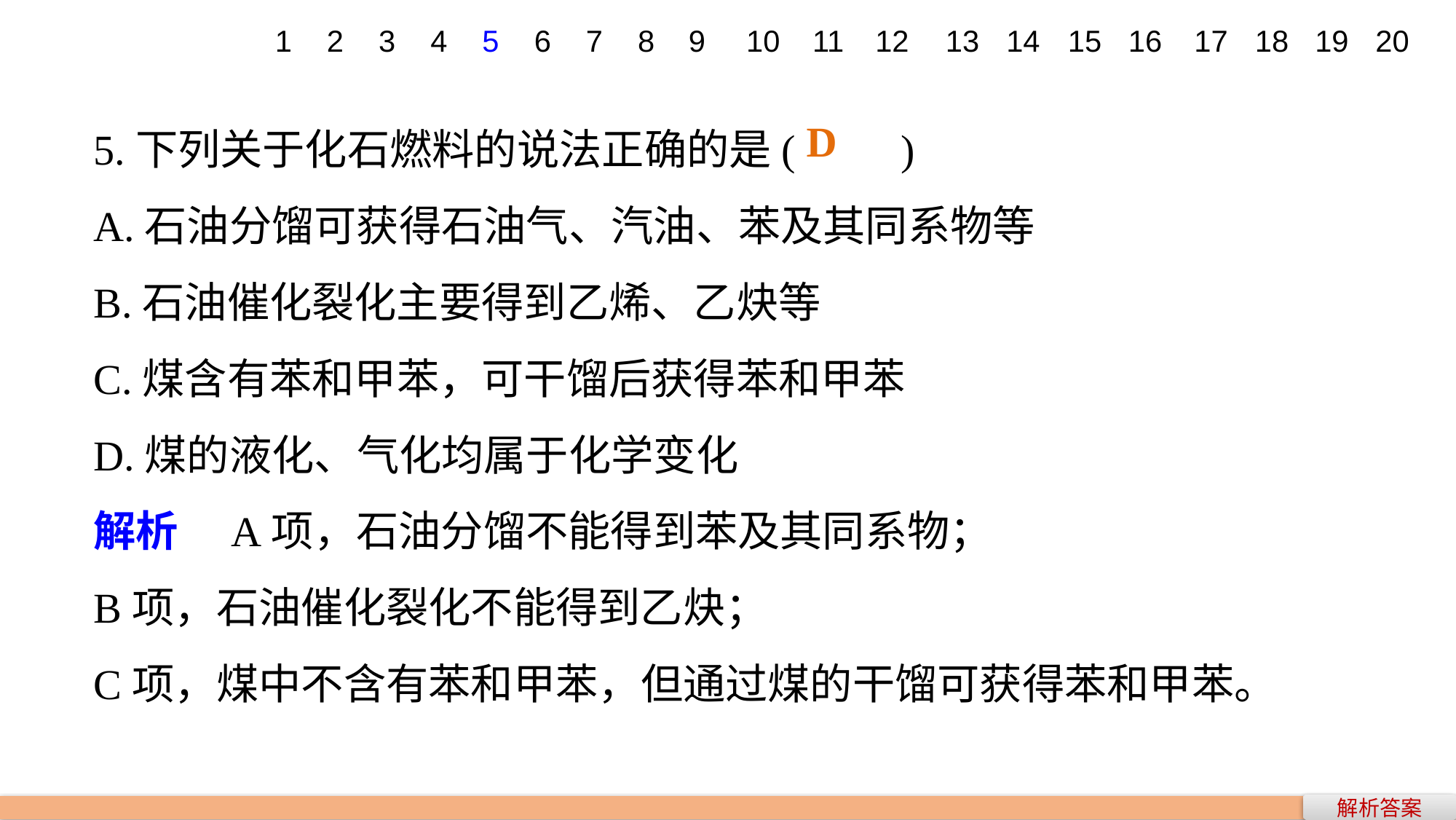

1
2
3
4
5
6
7
8
9
10
11
12
13
14
15
16
17
18
19
20
5.下列关于化石燃料的说法正确的是(　　)
A.石油分馏可获得石油气、汽油、苯及其同系物等
B.石油催化裂化主要得到乙烯、乙炔等
C.煤含有苯和甲苯，可干馏后获得苯和甲苯
D.煤的液化、气化均属于化学变化
解析　A项，石油分馏不能得到苯及其同系物；
B项，石油催化裂化不能得到乙炔；
C项，煤中不含有苯和甲苯，但通过煤的干馏可获得苯和甲苯。
D
解析答案